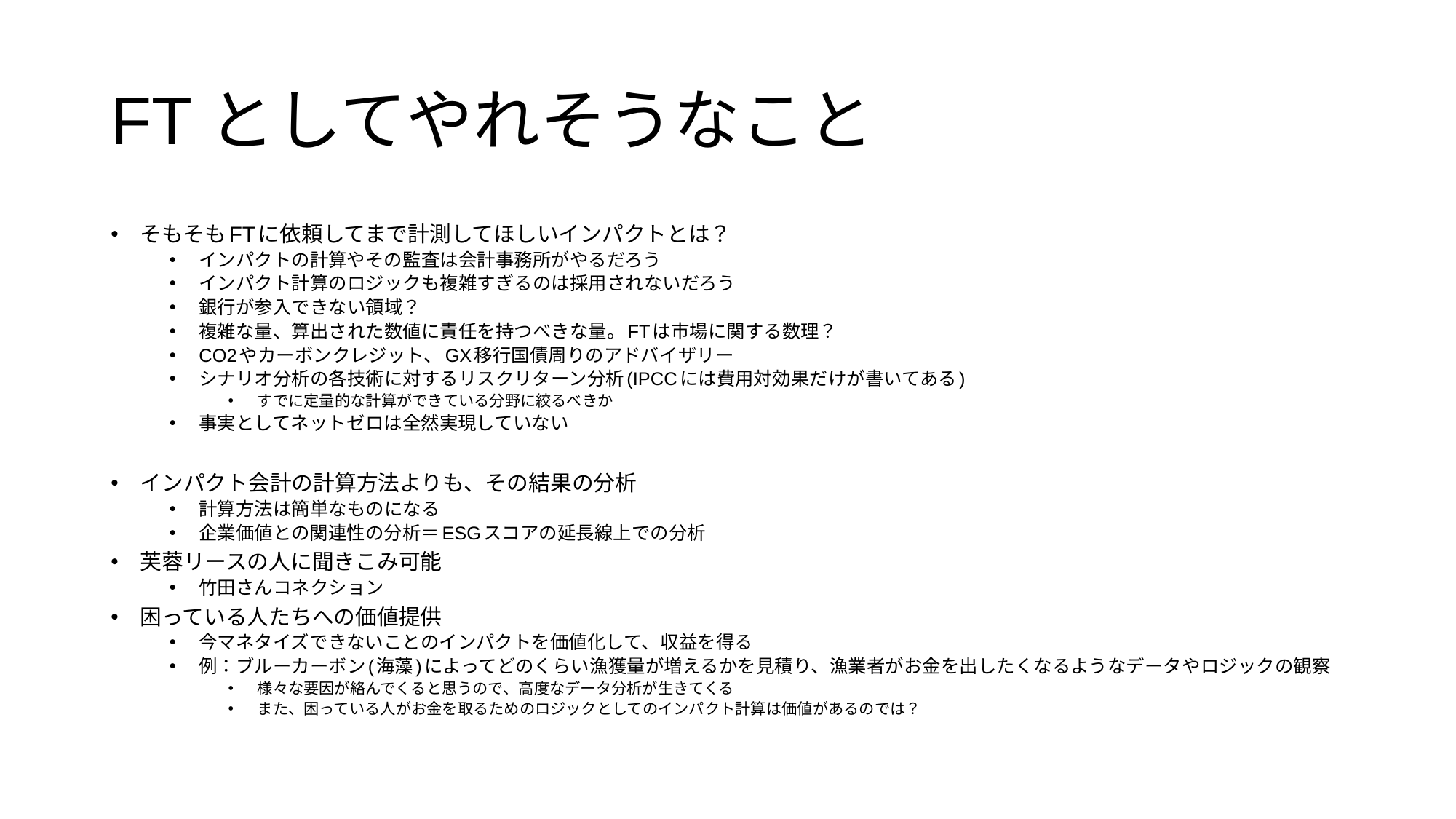

# FTとしてやれそうなこと
そもそもFTに依頼してまで計測してほしいインパクトとは？
インパクトの計算やその監査は会計事務所がやるだろう
インパクト計算のロジックも複雑すぎるのは採用されないだろう
銀行が参入できない領域？
複雑な量、算出された数値に責任を持つべきな量。FTは市場に関する数理？
CO2やカーボンクレジット、GX移行国債周りのアドバイザリー
シナリオ分析の各技術に対するリスクリターン分析(IPCCには費用対効果だけが書いてある)
すでに定量的な計算ができている分野に絞るべきか
事実としてネットゼロは全然実現していない

インパクト会計の計算方法よりも、その結果の分析
計算方法は簡単なものになる
企業価値との関連性の分析＝ESGスコアの延長線上での分析
芙蓉リースの人に聞きこみ可能
竹田さんコネクション
困っている人たちへの価値提供
今マネタイズできないことのインパクトを価値化して、収益を得る
例：ブルーカーボン(海藻)によってどのくらい漁獲量が増えるかを見積り、漁業者がお金を出したくなるようなデータやロジックの観察
様々な要因が絡んでくると思うので、高度なデータ分析が生きてくる
また、困っている人がお金を取るためのロジックとしてのインパクト計算は価値があるのでは？